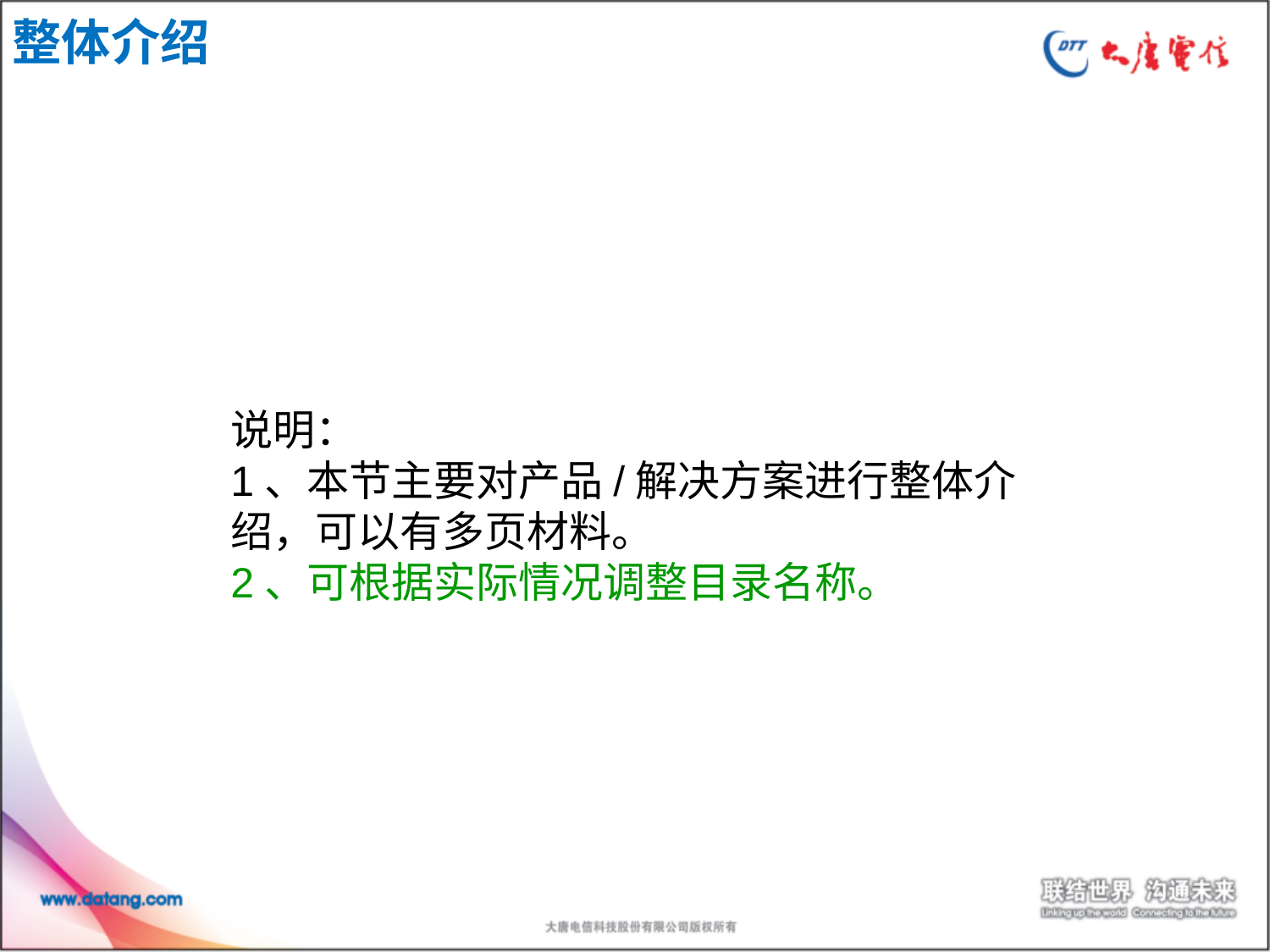

整体介绍
说明：
1、本节主要对产品/解决方案进行整体介绍，可以有多页材料。
2、可根据实际情况调整目录名称。